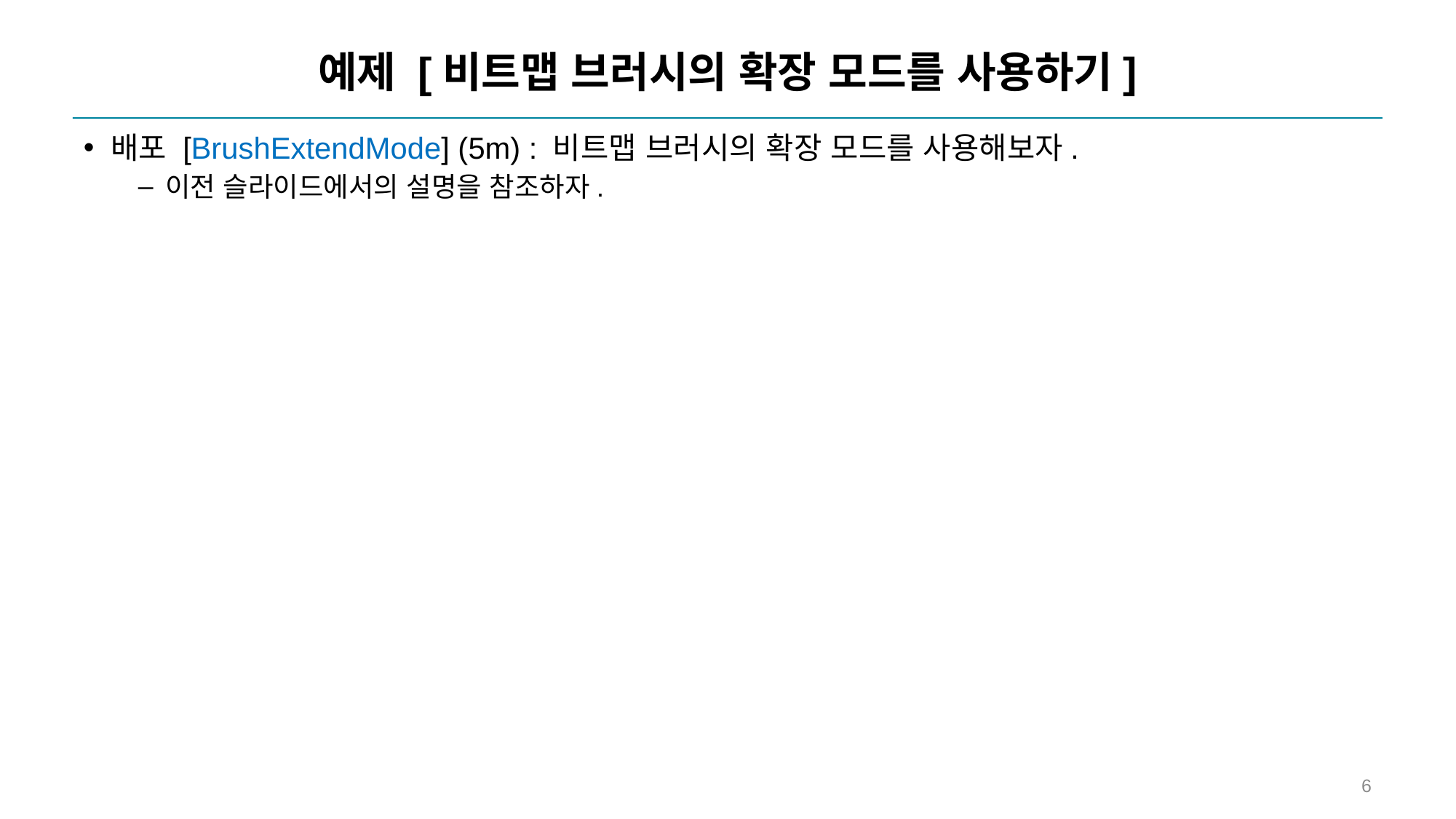

# 예제 [비트맵 브러시의 확장 모드를 사용하기]
배포 [BrushExtendMode] (5m) : 비트맵 브러시의 확장 모드를 사용해보자.
이전 슬라이드에서의 설명을 참조하자.

6